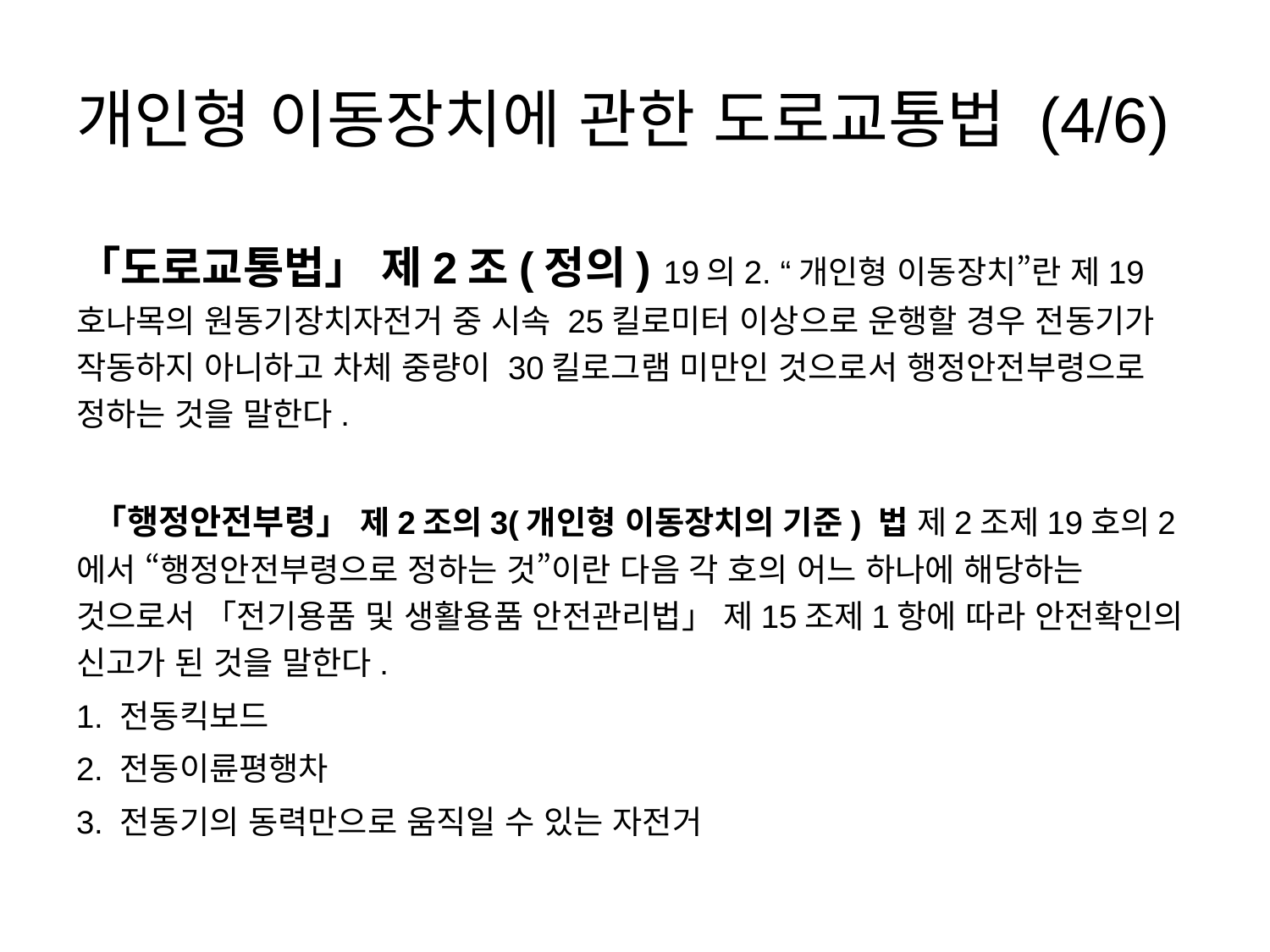

# 개인형 이동장치에 관한 도로교통법 (4/6)
「도로교통법」 제2조(정의) 19의2. “개인형 이동장치”란 제19호나목의 원동기장치자전거 중 시속 25킬로미터 이상으로 운행할 경우 전동기가 작동하지 아니하고 차체 중량이 30킬로그램 미만인 것으로서 행정안전부령으로 정하는 것을 말한다.

 「행정안전부령」 제2조의3(개인형 이동장치의 기준) 법 제2조제19호의2에서 “행정안전부령으로 정하는 것”이란 다음 각 호의 어느 하나에 해당하는 것으로서 「전기용품 및 생활용품 안전관리법」 제15조제1항에 따라 안전확인의 신고가 된 것을 말한다.
1. 전동킥보드
2. 전동이륜평행차
3. 전동기의 동력만으로 움직일 수 있는 자전거